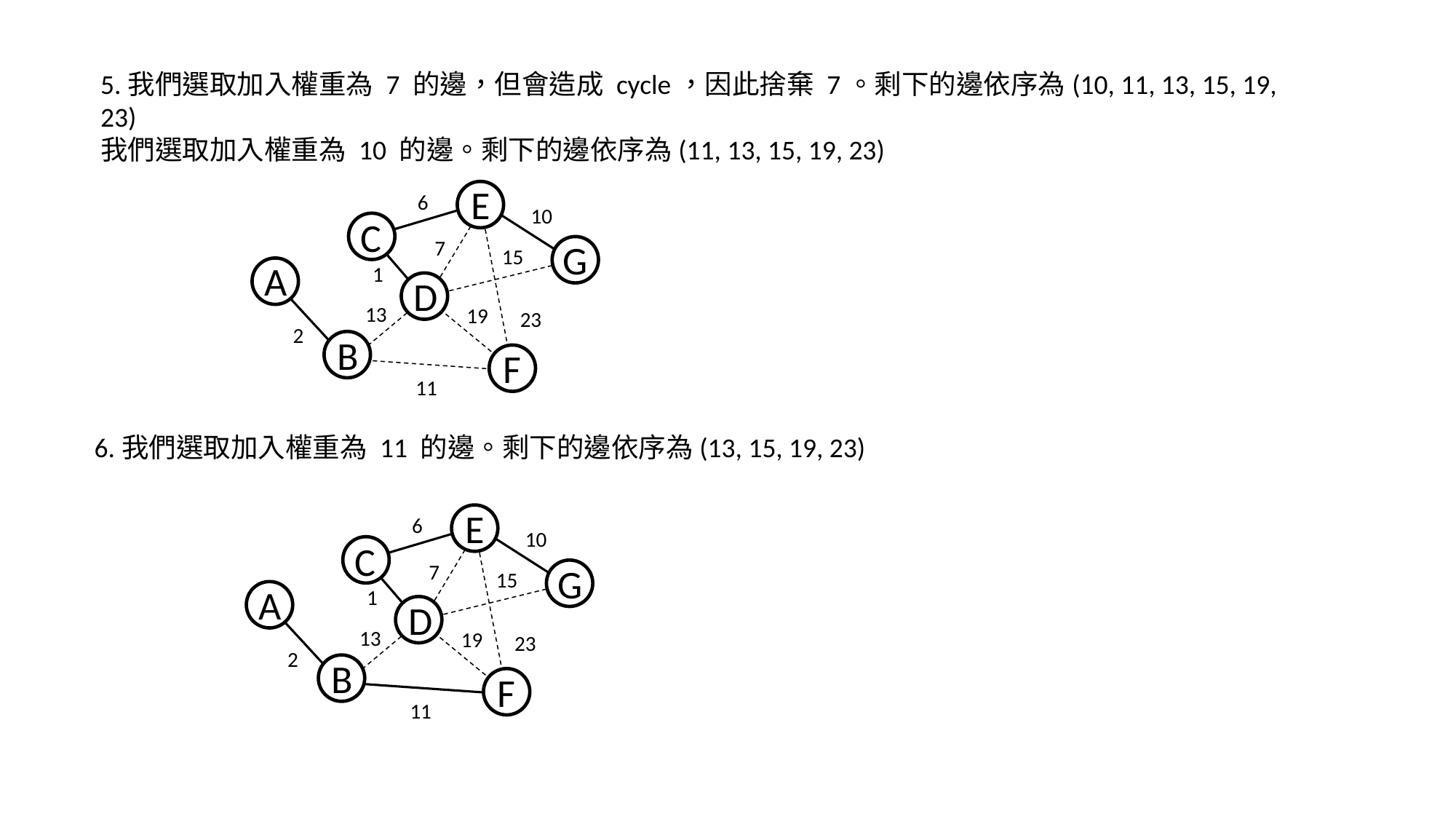

5.我們選取加入權重為 7 的邊，但會造成 cycle，因此捨棄 7。剩下的邊依序為(10, 11, 13, 15, 19, 23)
我們選取加入權重為 10 的邊。剩下的邊依序為(11, 13, 15, 19, 23)
E

6
10
C

7
G

15
A
1

D

13
19
23
2
B

F

11
6.我們選取加入權重為 11 的邊。剩下的邊依序為(13, 15, 19, 23)
E

6
10
C

7
G

15
A
1

D

13
19
23
2
B

F

11